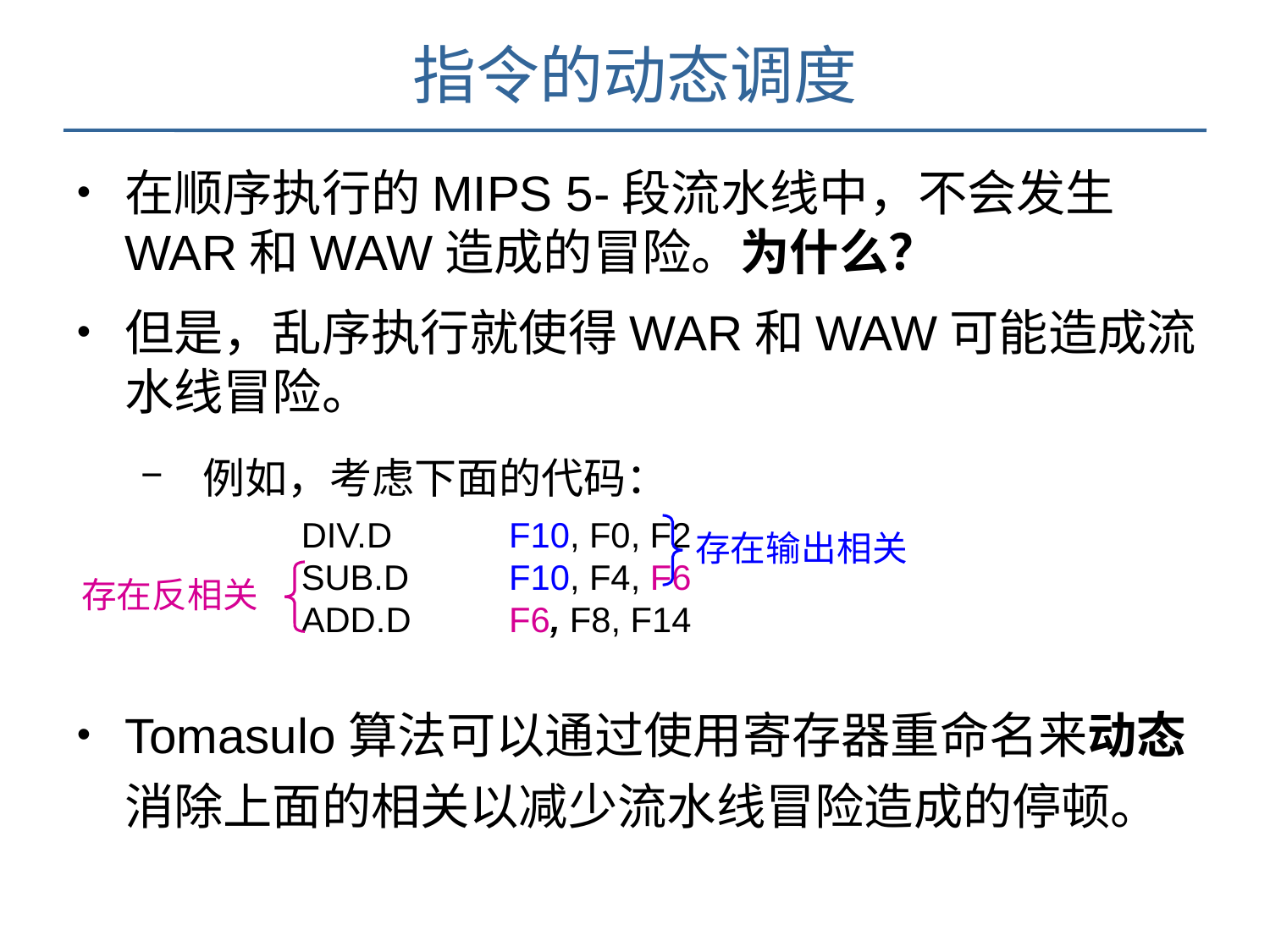

指令的动态调度
在顺序执行的MIPS 5-段流水线中，不会发生WAR和WAW造成的冒险。为什么？
但是，乱序执行就使得WAR和WAW可能造成流水线冒险。
例如，考虑下面的代码：
          DIV.D	  F10, F0, F2
          SUB.D	  F10, F4, F6
          ADD.D	  F6, F8, F14

Tomasulo算法可以通过使用寄存器重命名来动态消除上面的相关以减少流水线冒险造成的停顿。

存在输出相关

存在反相关